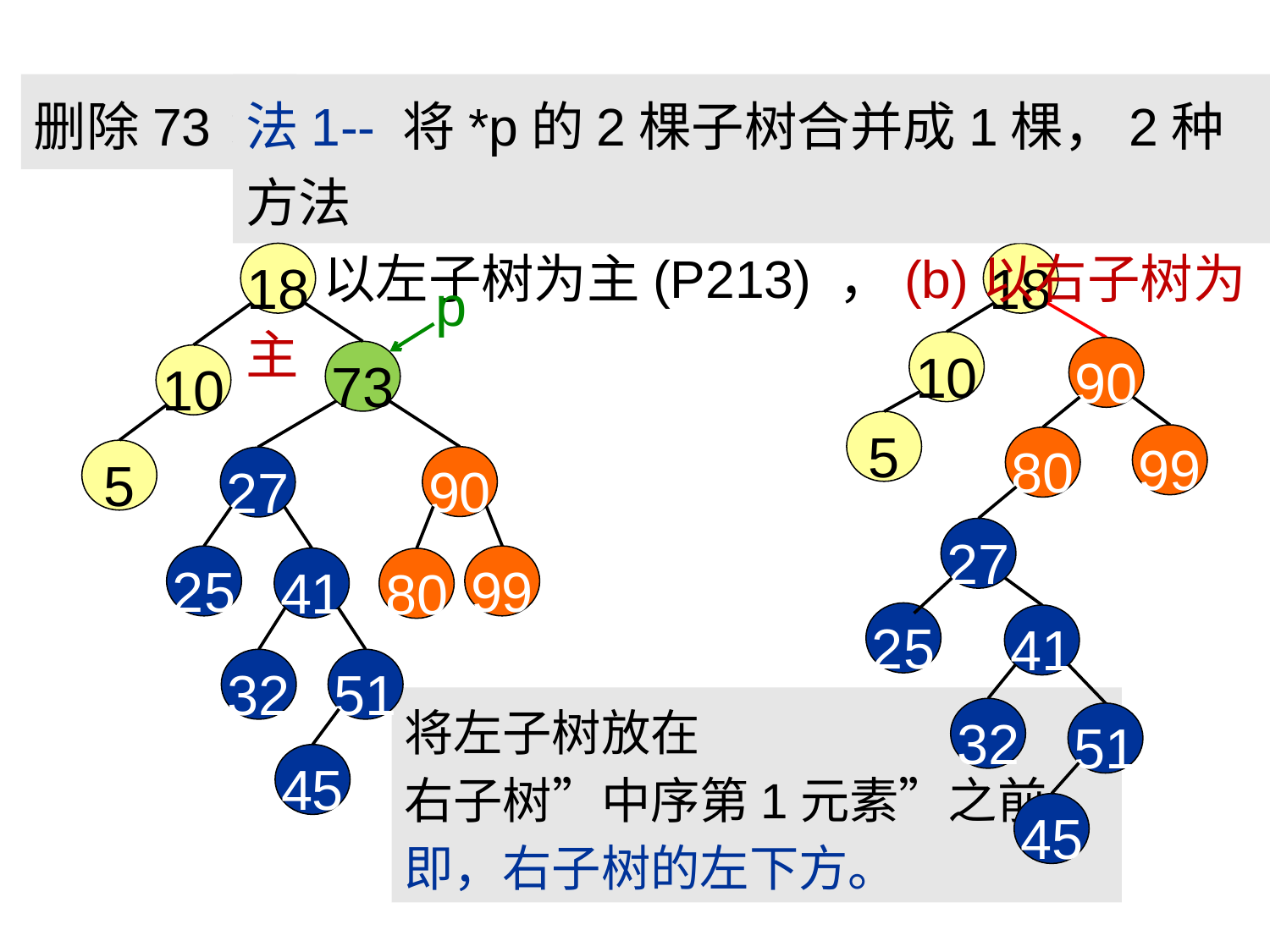

删除73：

法1-- 将*p的2棵子树合并成1棵，2种方法
(a)以左子树为主(P213) ，(b)以右子树为主
18
18
p

10
90
73
10
5
99
80
5
90
27
27
25
99
41
80
25
41
32
51
将左子树放在
右子树”中序第1元素”之前，
即，右子树的左下方。
32
51
45
45